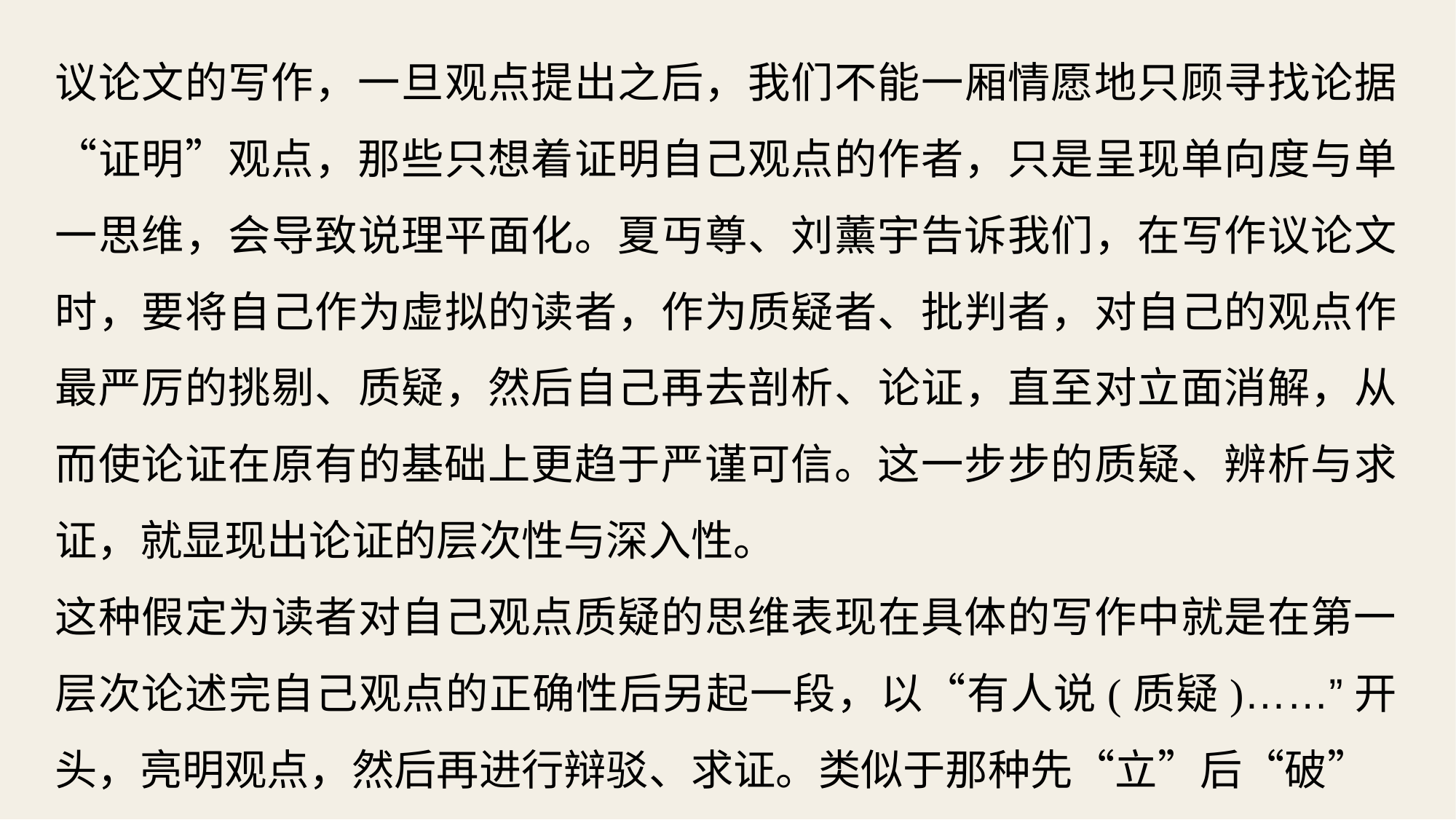

议论文的写作，一旦观点提出之后，我们不能一厢情愿地只顾寻找论据“证明”观点，那些只想着证明自己观点的作者，只是呈现单向度与单一思维，会导致说理平面化。夏丏尊、刘薰宇告诉我们，在写作议论文时，要将自己作为虚拟的读者，作为质疑者、批判者，对自己的观点作最严厉的挑剔、质疑，然后自己再去剖析、论证，直至对立面消解，从而使论证在原有的基础上更趋于严谨可信。这一步步的质疑、辨析与求证，就显现出论证的层次性与深入性。
这种假定为读者对自己观点质疑的思维表现在具体的写作中就是在第一层次论述完自己观点的正确性后另起一段，以“有人说(质疑)……”开头，亮明观点，然后再进行辩驳、求证。类似于那种先“立”后“破”